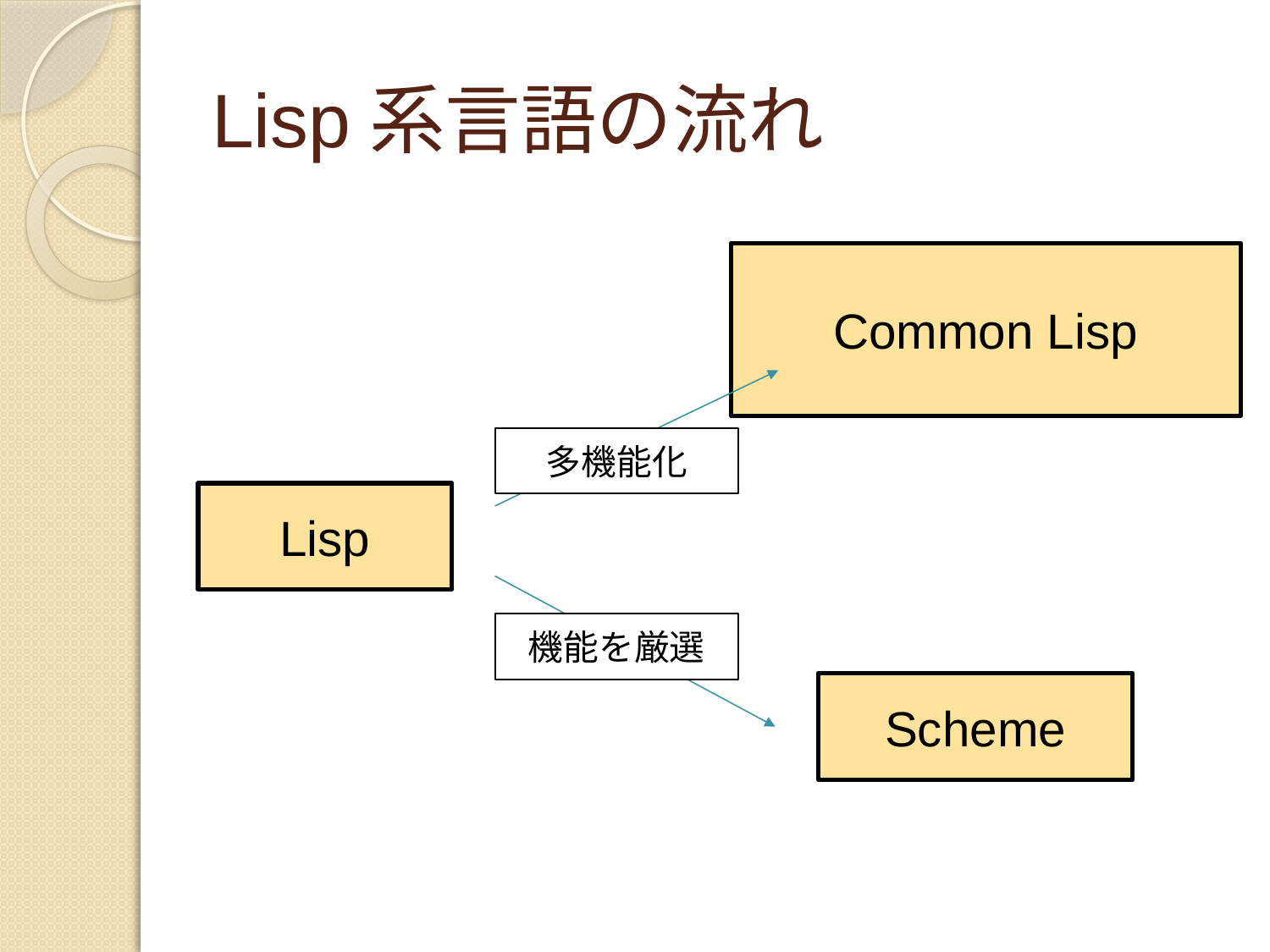

# Lisp系言語の流れ

Common Lisp
多機能化
Lisp
機能を厳選
Scheme